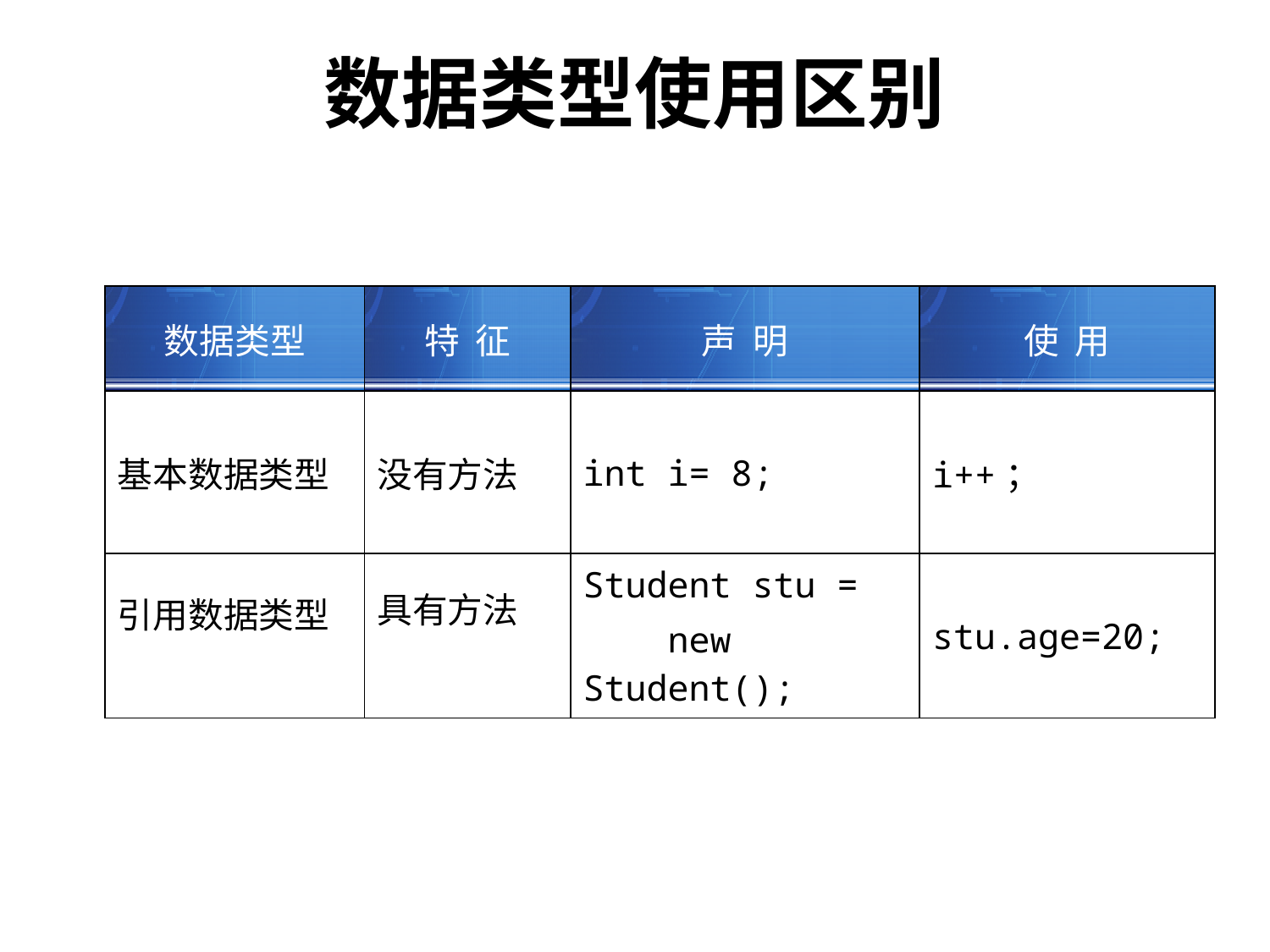

# 数据类型使用区别
| 数据类型 | 特 征 | 声 明 | 使 用 |
| --- | --- | --- | --- |
| 基本数据类型 | 没有方法 | int i= 8; | i++； |
| 引用数据类型 | 具有方法 | Student stu = new Student(); | stu.age=20; |